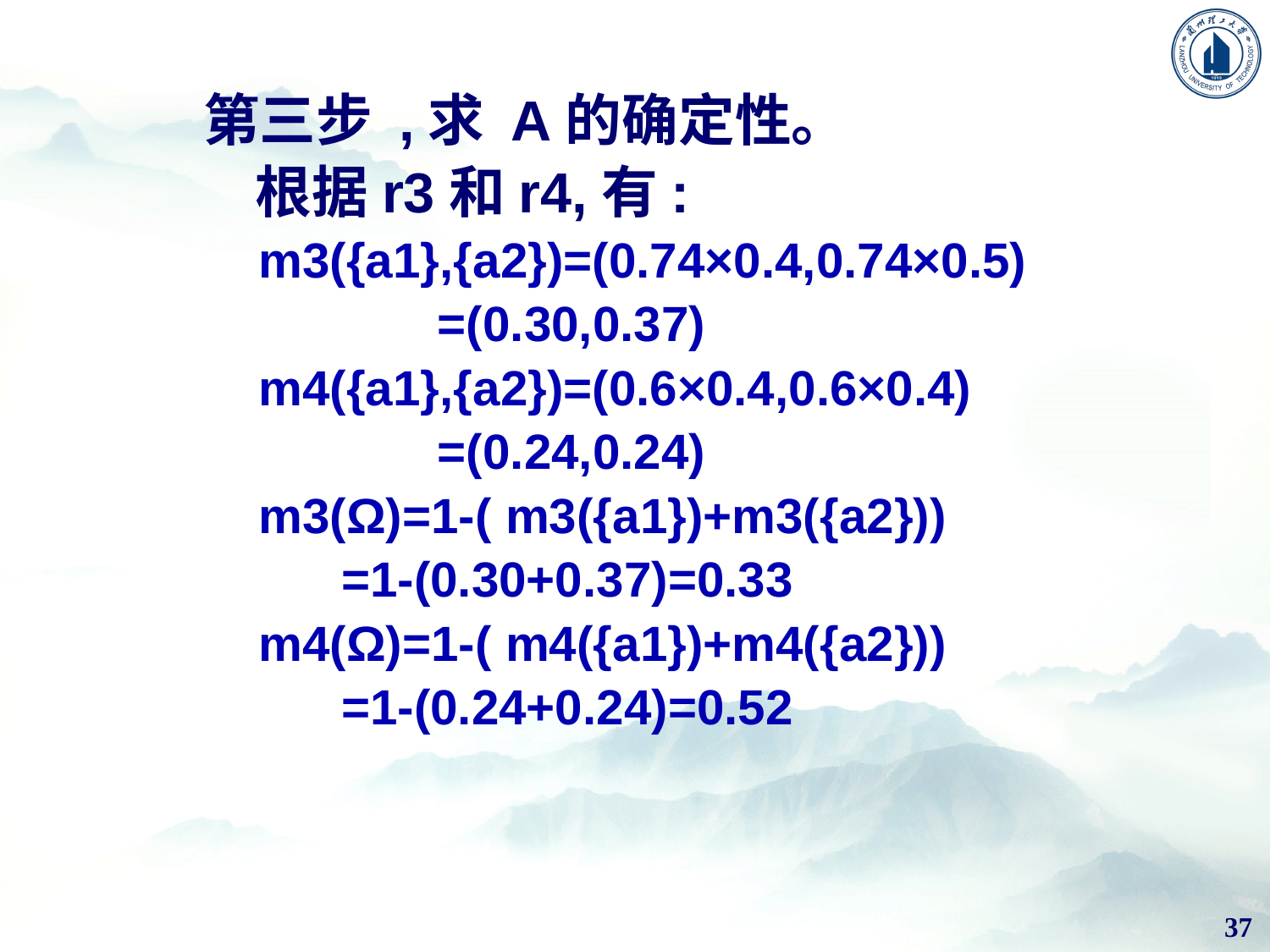

第三步 ,求 A的确定性。
   根据r3和r4,有:
m3({a1},{a2})=(0.74×0.4,0.74×0.5)
             =(0.30,0.37)
m4({a1},{a2})=(0.6×0.4,0.6×0.4)
             =(0.24,0.24)
m3(Ω)=1-( m3({a1})+m3({a2}))
      =1-(0.30+0.37)=0.33
m4(Ω)=1-( m4({a1})+m4({a2}))
      =1-(0.24+0.24)=0.52
37